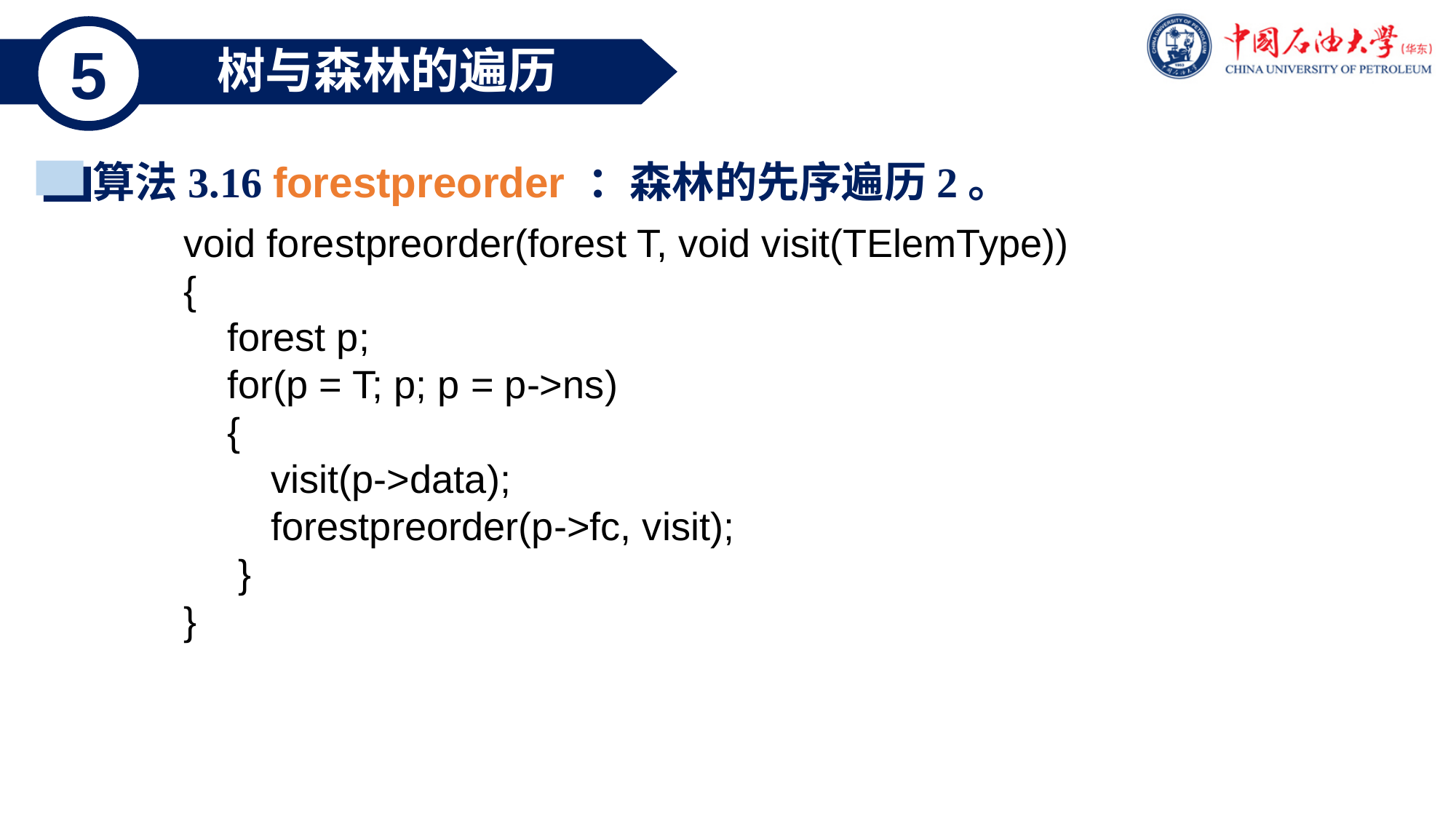

5
树与森林的遍历
算法3.16 forestpreorder ：森林的先序遍历2。

void forestpreorder(forest T, void visit(TElemType))
{
    forest p;
    for(p = T; p; p = p->ns)
    {
        visit(p->data);
        forestpreorder(p->fc, visit);
     }
}